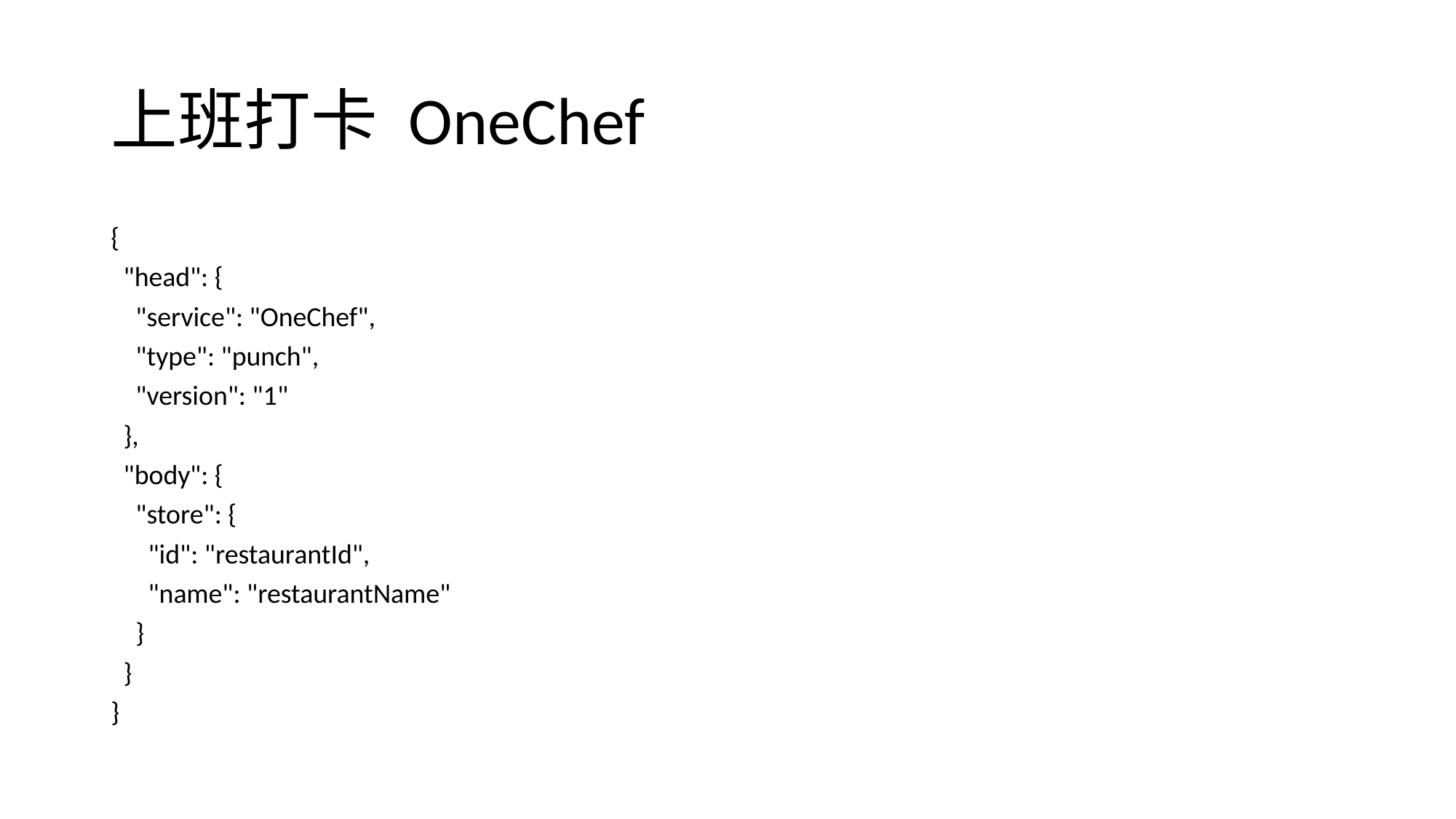

# 上班打卡 OneChef
{
  "head": {
    "service": "OneChef",
    "type": "punch",
    "version": "1"
  },
  "body": {
    "store": {
      "id": "restaurantId",
      "name": "restaurantName"
    }
  }
}